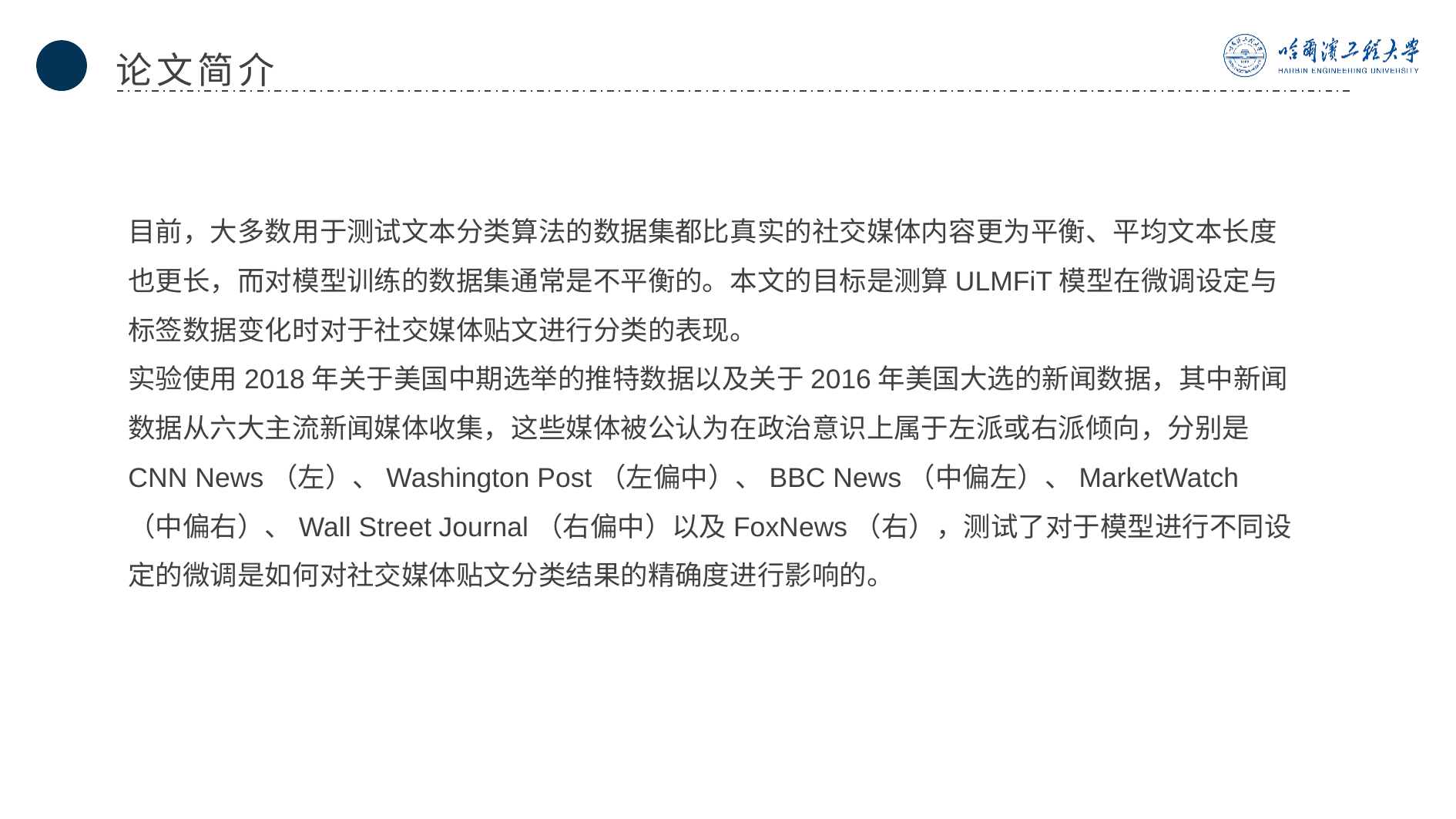

论文简介

目前，大多数用于测试文本分类算法的数据集都比真实的社交媒体内容更为平衡、平均文本长度也更长，而对模型训练的数据集通常是不平衡的。本文的目标是测算ULMFiT模型在微调设定与标签数据变化时对于社交媒体贴文进行分类的表现。
实验使用2018年关于美国中期选举的推特数据以及关于2016年美国大选的新闻数据，其中新闻数据从六大主流新闻媒体收集，这些媒体被公认为在政治意识上属于左派或右派倾向，分别是CNN News（左）、Washington Post（左偏中）、BBC News（中偏左）、MarketWatch（中偏右）、Wall Street Journal（右偏中）以及FoxNews（右），测试了对于模型进行不同设定的微调是如何对社交媒体贴文分类结果的精确度进行影响的。